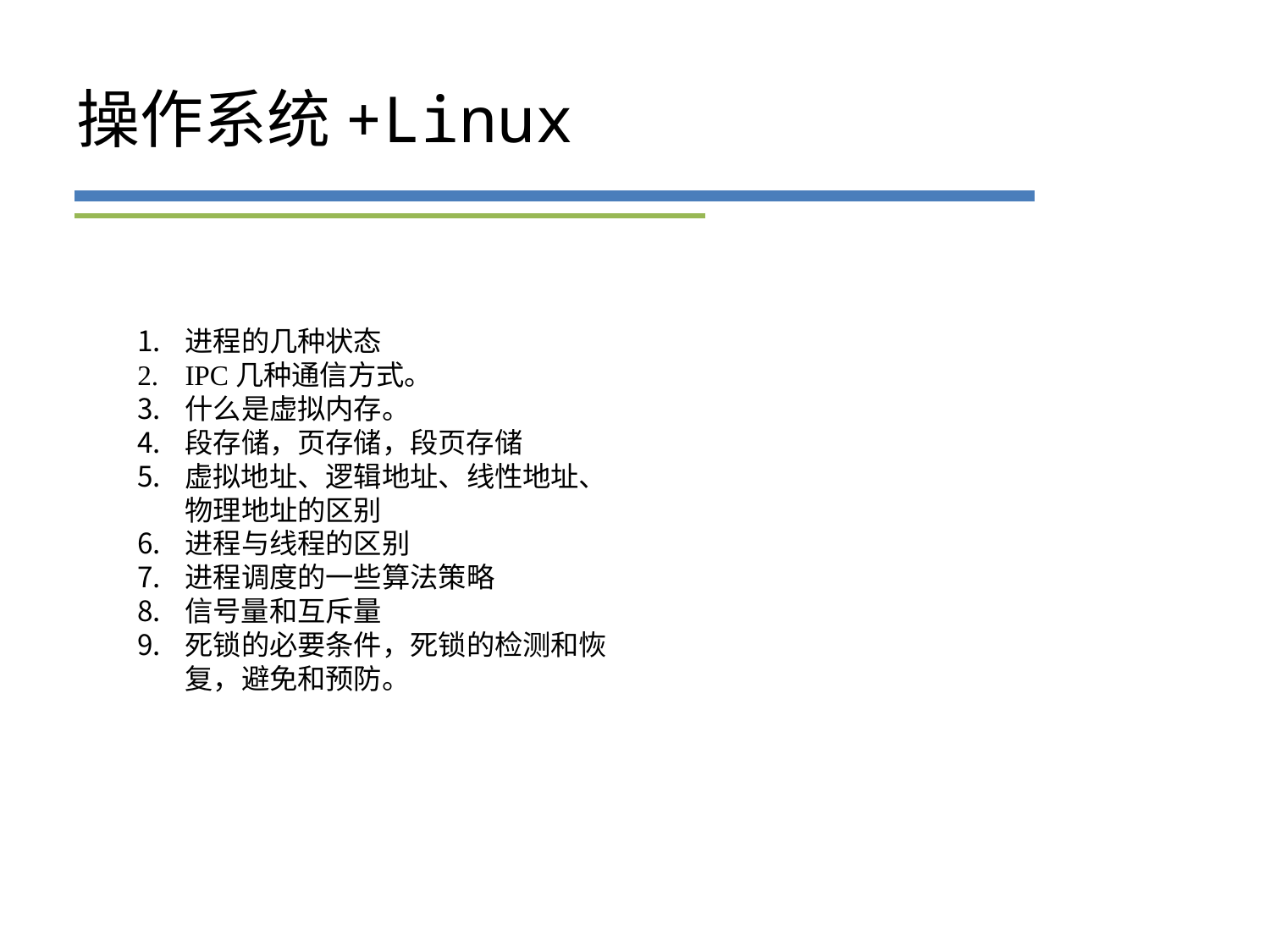

# 操作系统+Linux
进程的几种状态
IPC几种通信方式。
什么是虚拟内存。
段存储，页存储，段页存储
虚拟地址、逻辑地址、线性地址、物理地址的区别
进程与线程的区别
进程调度的一些算法策略
信号量和互斥量
死锁的必要条件，死锁的检测和恢复，避免和预防。